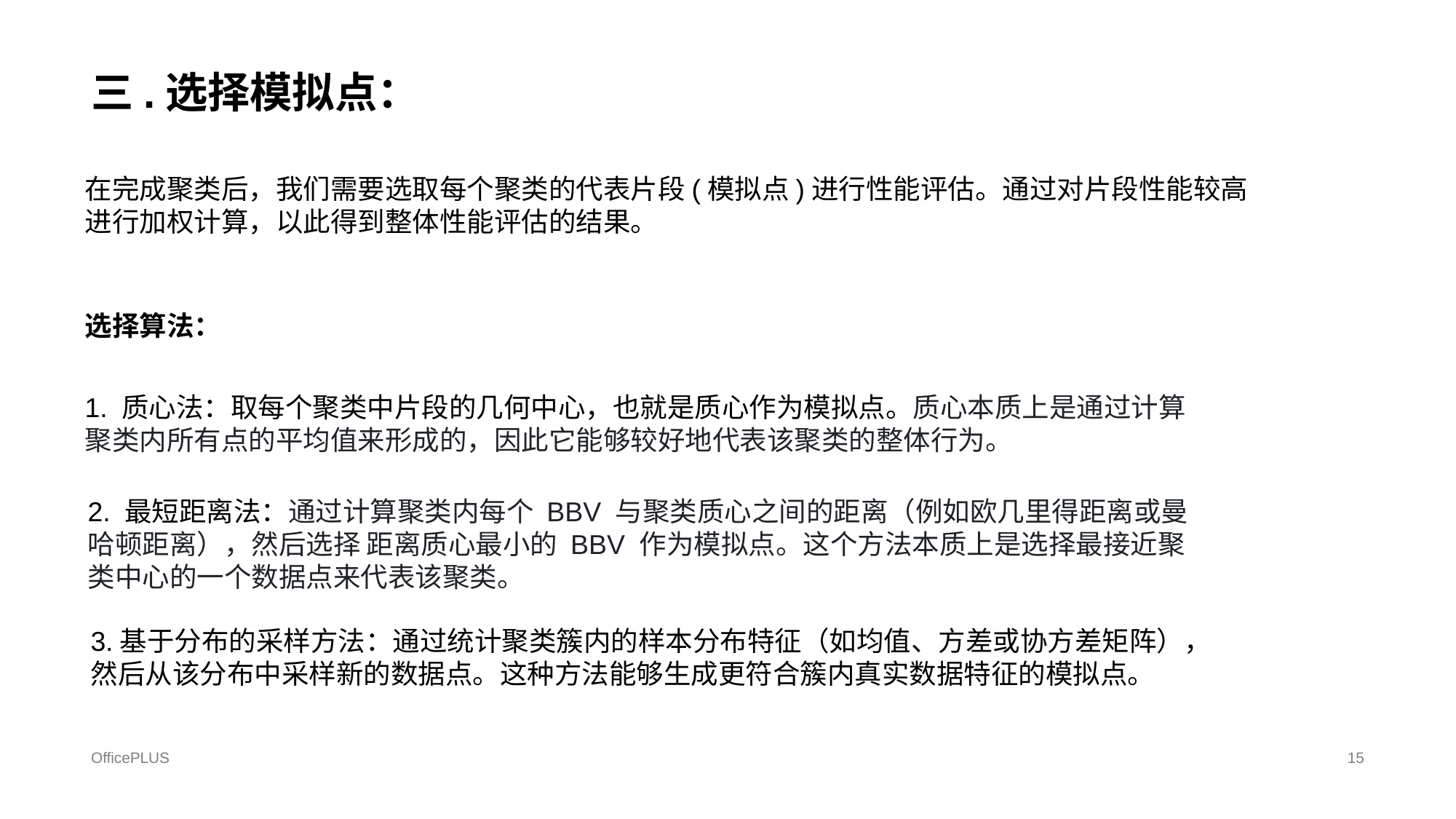

# 三.选择模拟点：
在完成聚类后，我们需要选取每个聚类的代表片段(模拟点)进行性能评估。通过对片段性能较高进行加权计算，以此得到整体性能评估的结果。
选择算法：
1. 质心法：取每个聚类中片段的几何中心，也就是质心作为模拟点。质心本质上是通过计算聚类内所有点的平均值来形成的，因此它能够较好地代表该聚类的整体行为。
2. 最短距离法：通过计算聚类内每个 BBV 与聚类质心之间的距离（例如欧几里得距离或曼哈顿距离），然后选择 距离质心最小的 BBV 作为模拟点。这个方法本质上是选择最接近聚类中心的一个数据点来代表该聚类。
3.基于分布的采样方法：通过统计聚类簇内的样本分布特征（如均值、方差或协方差矩阵），然后从该分布中采样新的数据点。这种方法能够生成更符合簇内真实数据特征的模拟点。
OfficePLUS
15